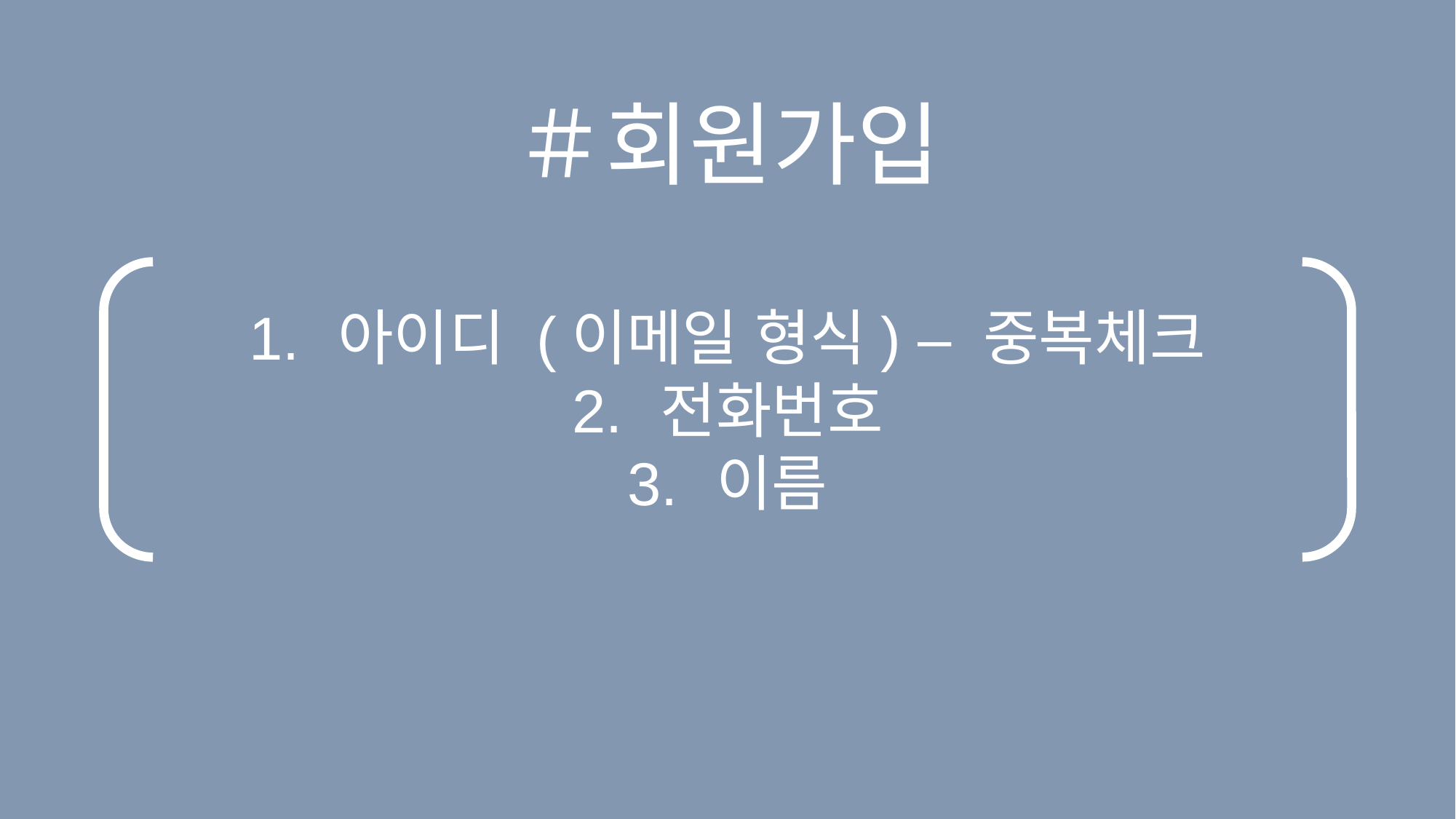

＃회원가입

아이디 (이메일 형식) – 중복체크
전화번호
이름